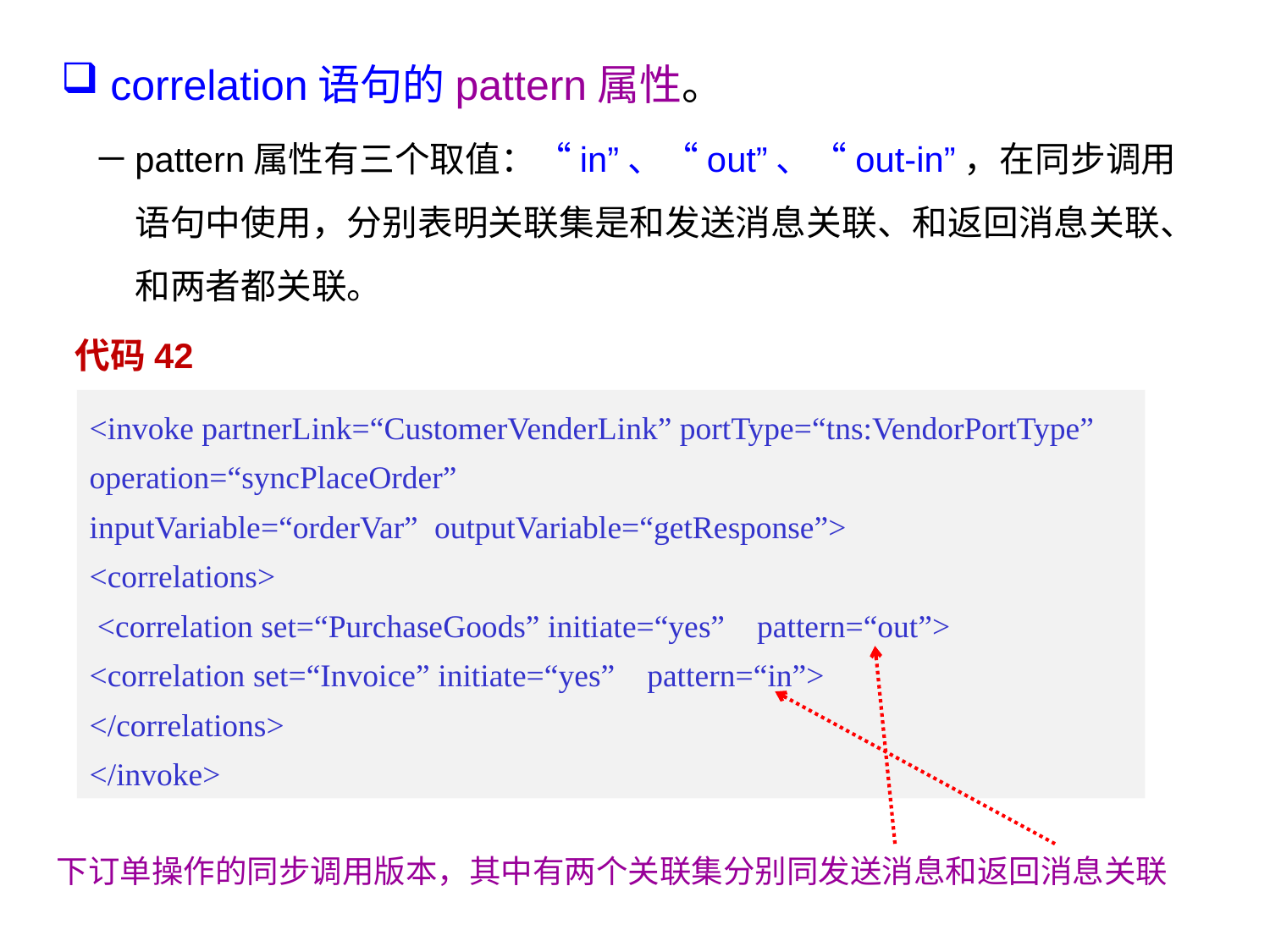

correlation语句的pattern属性。
pattern属性有三个取值：“in”、“out”、“out-in”，在同步调用语句中使用，分别表明关联集是和发送消息关联、和返回消息关联、和两者都关联。
代码42
<invoke partnerLink=“CustomerVenderLink” portType=“tns:VendorPortType”
operation=“syncPlaceOrder”
inputVariable=“orderVar”  outputVariable=“getResponse”>
<correlations>
 <correlation set=“PurchaseGoods” initiate=“yes”    pattern=“out”>
<correlation set=“Invoice” initiate=“yes”    pattern=“in”>
</correlations>
</invoke>
下订单操作的同步调用版本，其中有两个关联集分别同发送消息和返回消息关联
74